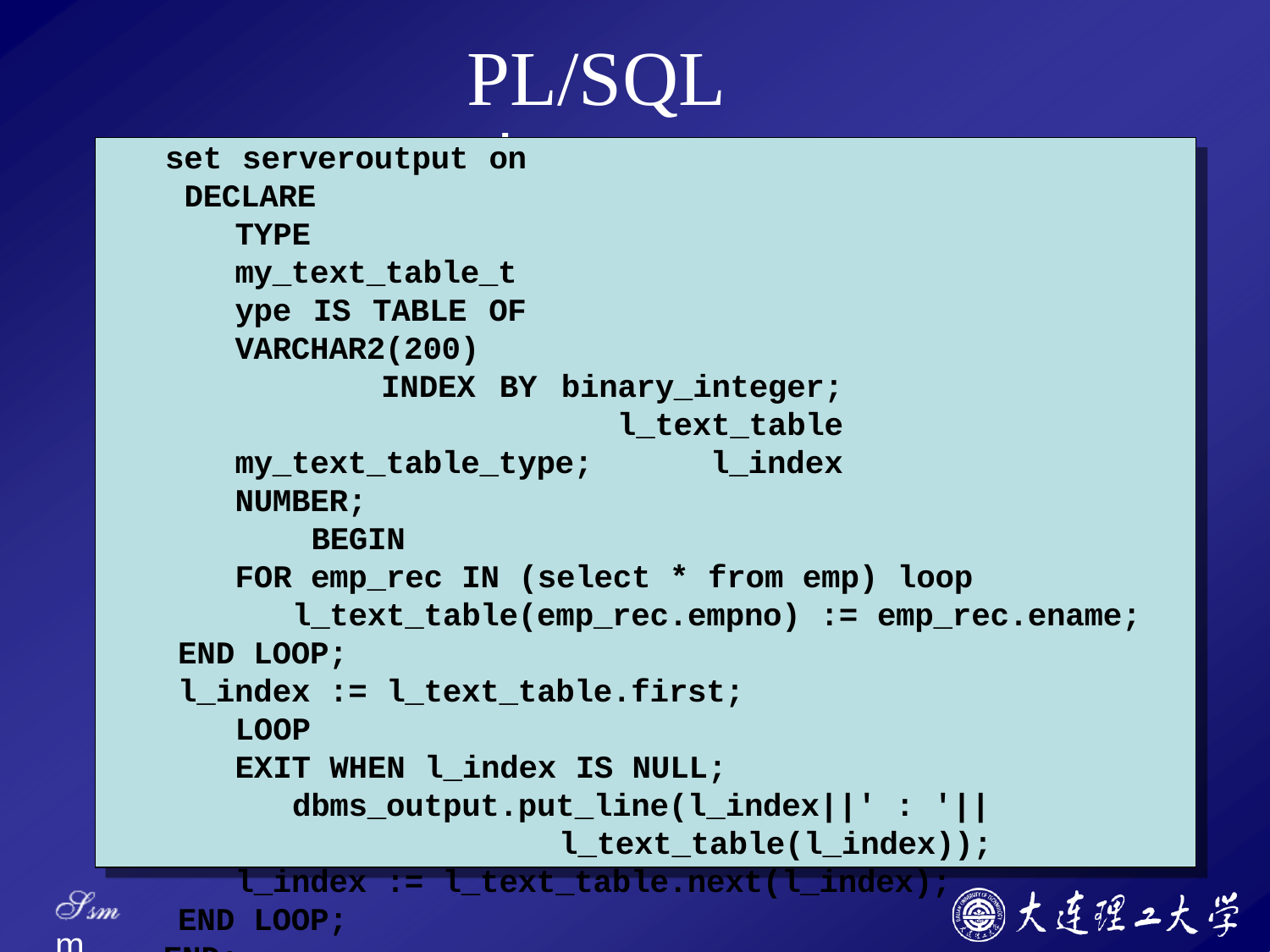

# PL/SQL表
set serveroutput on  DECLARE
TYPE my_text_table_type IS TABLE OF VARCHAR2(200)
INDEX BY binary_integer;  l_text_table my_text_table_type;  l_index NUMBER;
BEGIN
FOR emp_rec IN (select * from emp) loop  l_text_table(emp_rec.empno) := emp_rec.ename;
END LOOP;
l_index := l_text_table.first;  LOOP
EXIT WHEN l_index IS NULL;  dbms_output.put_line(l_index||' : '||
l_text_table(l_index));
l_index := l_text_table.next(l_index);
END LOOP;
END;
/

Ssm